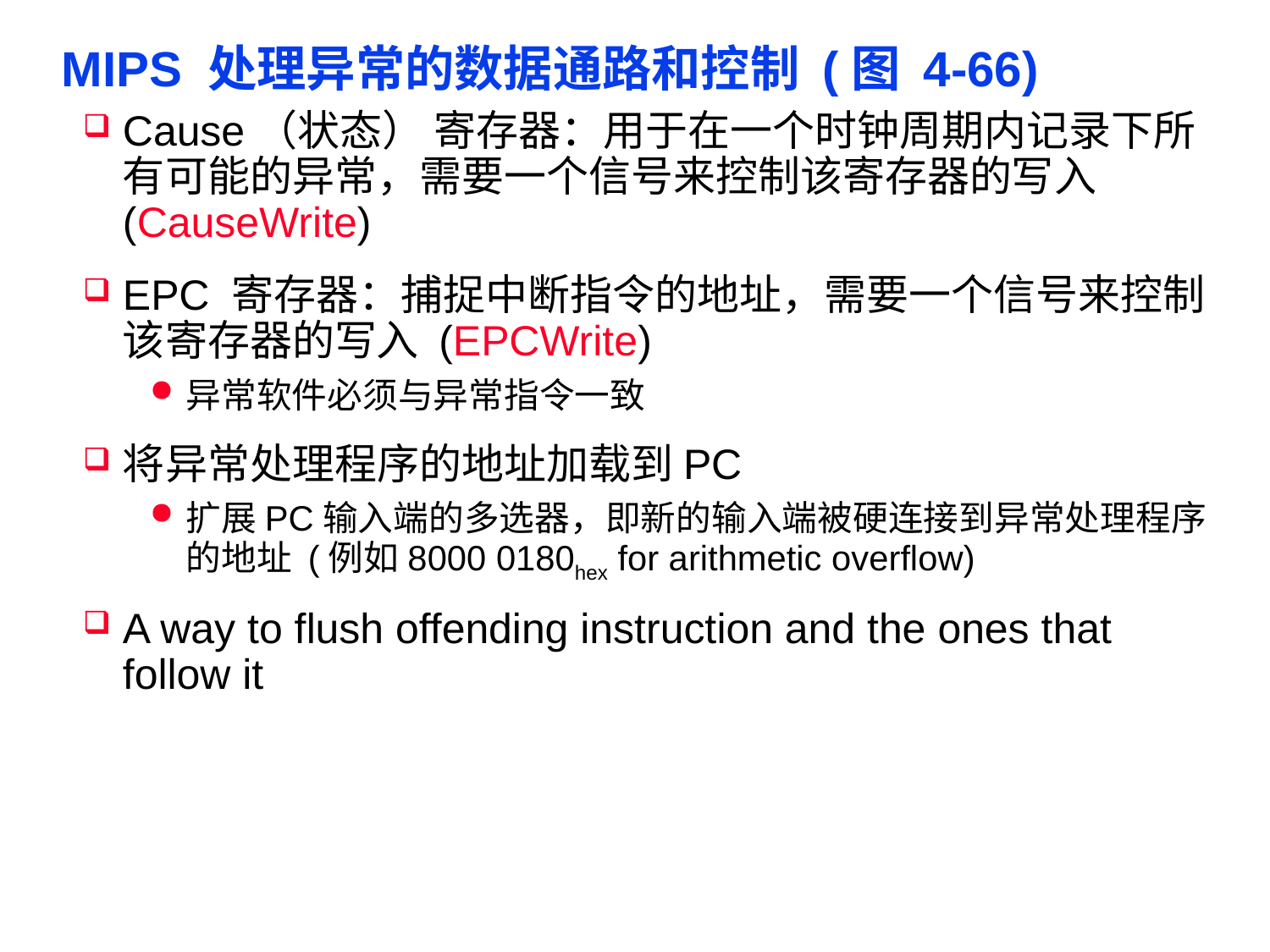

# MIPS 处理异常的数据通路和控制 (图 4-66)
Cause（状态） 寄存器：用于在一个时钟周期内记录下所有可能的异常，需要一个信号来控制该寄存器的写入 (CauseWrite)
EPC 寄存器：捕捉中断指令的地址，需要一个信号来控制该寄存器的写入 (EPCWrite)
异常软件必须与异常指令一致
将异常处理程序的地址加载到PC
扩展PC输入端的多选器，即新的输入端被硬连接到异常处理程序的地址 (例如8000 0180hex for arithmetic overflow)
A way to flush offending instruction and the ones that follow it